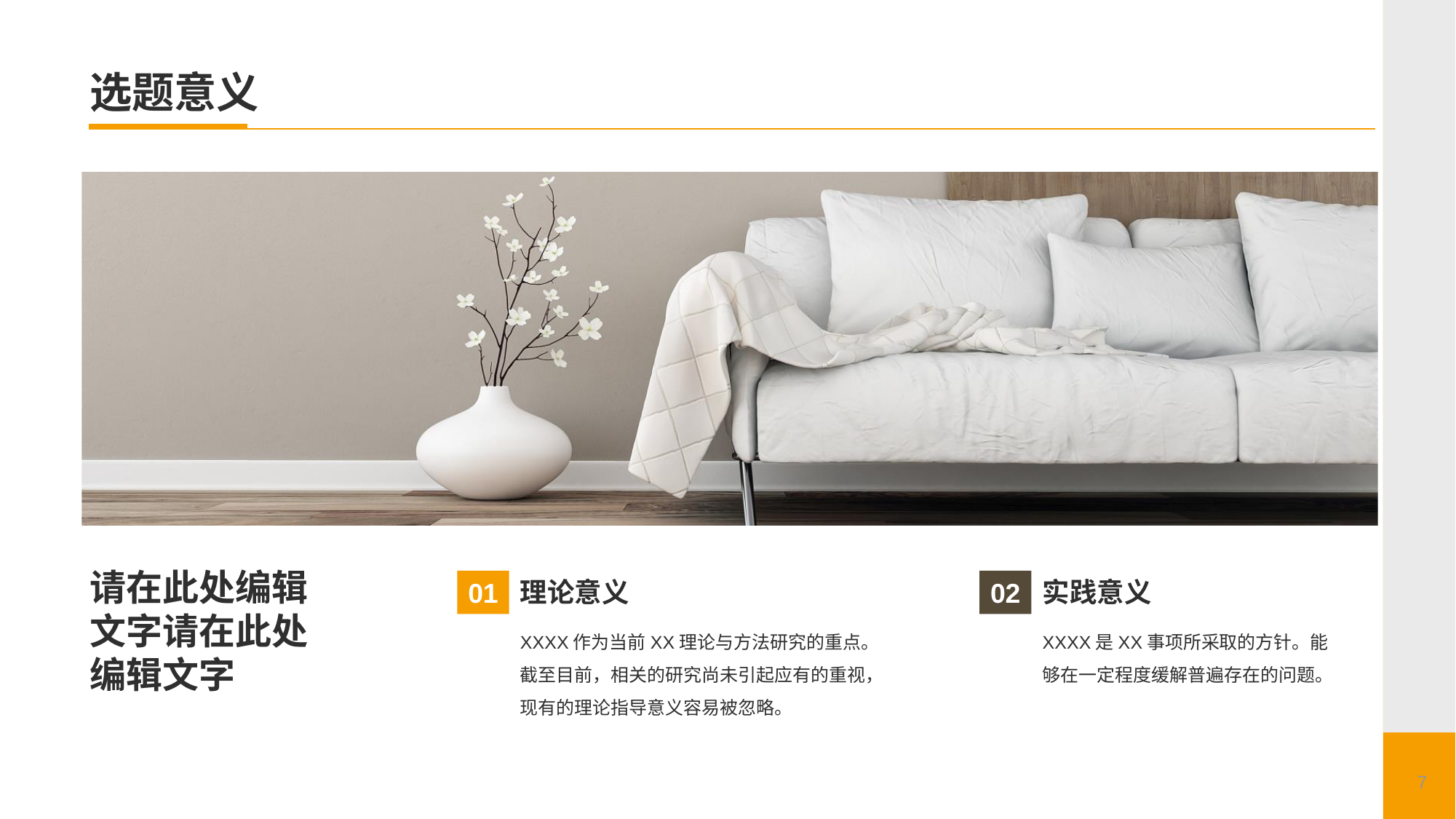

# 选题意义

请在此处编辑文字请在此处编辑文字
理论意义
01
XXXX作为当前XX理论与方法研究的重点。截至目前，相关的研究尚未引起应有的重视，现有的理论指导意义容易被忽略。
实践意义
02
XXXX是XX事项所采取的方针。能够在一定程度缓解普遍存在的问题。
7